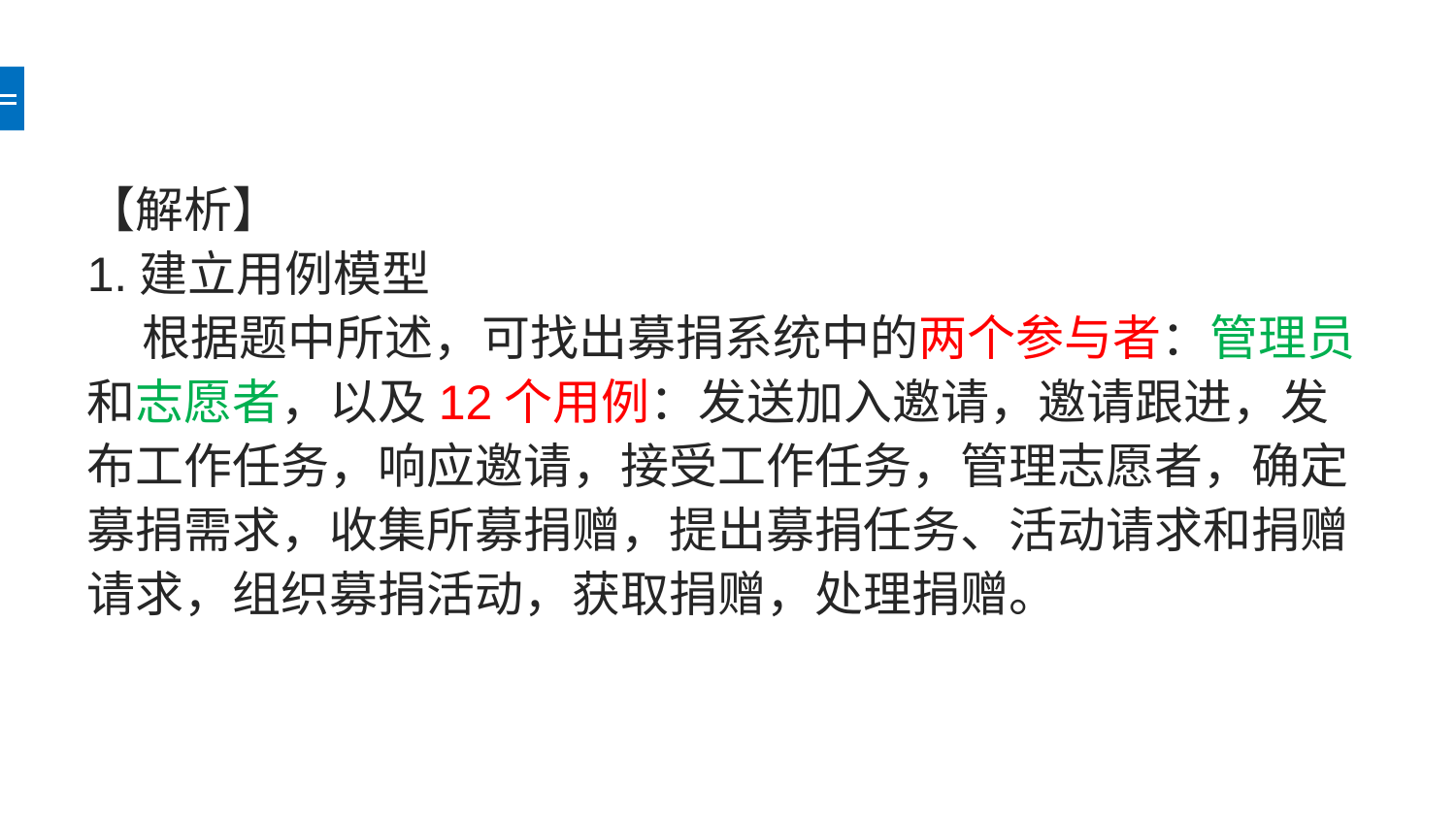

#
【解析】
1.建立用例模型
    根据题中所述，可找出募捐系统中的两个参与者：管理员和志愿者，以及12个用例：发送加入邀请，邀请跟进，发布工作任务，响应邀请，接受工作任务，管理志愿者，确定募捐需求，收集所募捐赠，提出募捐任务、活动请求和捐赠请求，组织募捐活动，获取捐赠，处理捐赠。